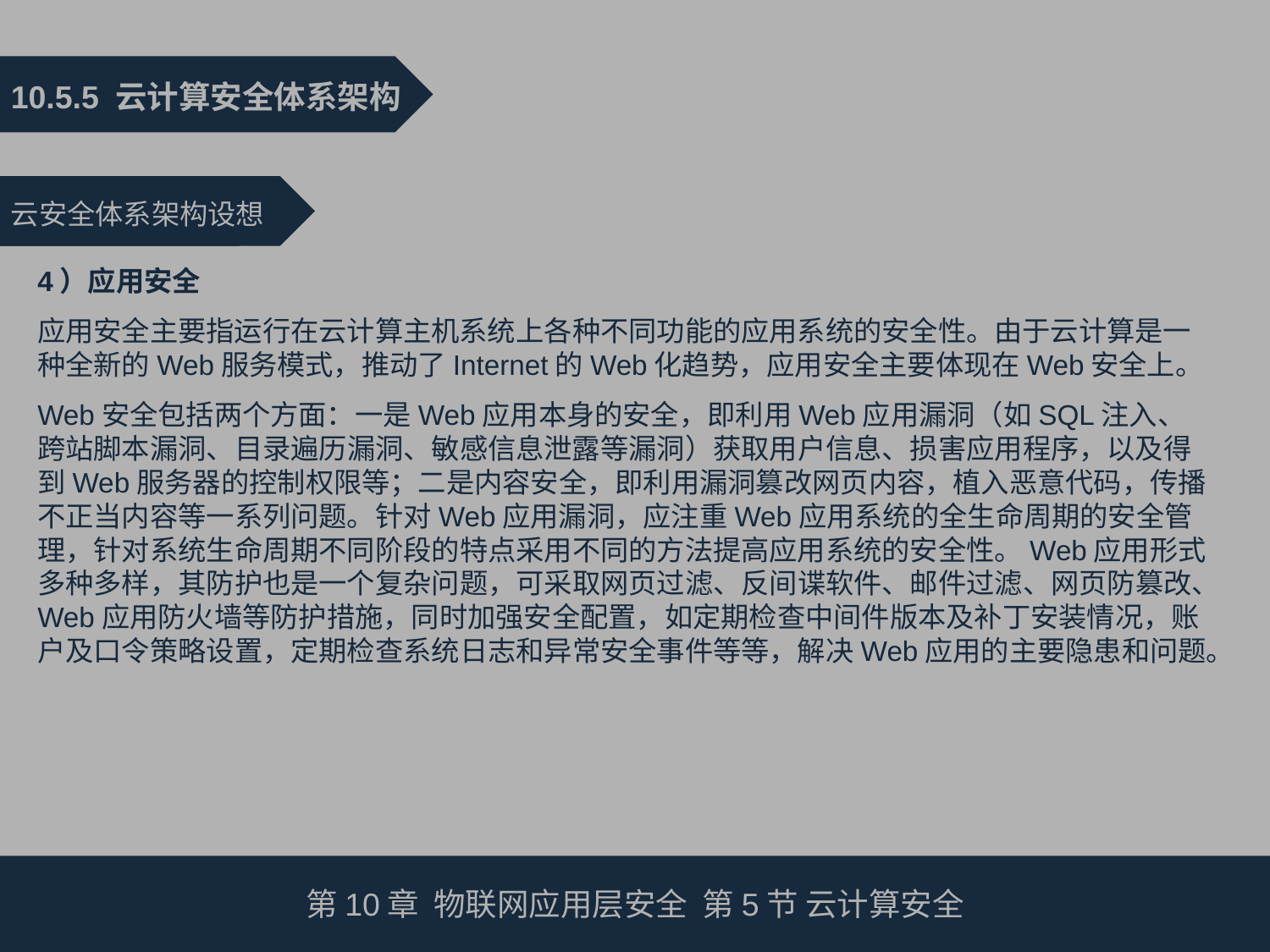

10.5.5 云计算安全体系架构

云安全体系架构设想
4）应用安全
应用安全主要指运行在云计算主机系统上各种不同功能的应用系统的安全性。由于云计算是一种全新的Web服务模式，推动了Internet的Web化趋势，应用安全主要体现在Web安全上。
Web安全包括两个方面：一是Web应用本身的安全，即利用Web应用漏洞（如SQL注入、跨站脚本漏洞、目录遍历漏洞、敏感信息泄露等漏洞）获取用户信息、损害应用程序，以及得到Web服务器的控制权限等；二是内容安全，即利用漏洞篡改网页内容，植入恶意代码，传播不正当内容等一系列问题。针对Web应用漏洞，应注重Web应用系统的全生命周期的安全管理，针对系统生命周期不同阶段的特点采用不同的方法提高应用系统的安全性。Web应用形式多种多样，其防护也是一个复杂问题，可采取网页过滤、反间谍软件、邮件过滤、网页防篡改、Web应用防火墙等防护措施，同时加强安全配置，如定期检查中间件版本及补丁安装情况，账户及口令策略设置，定期检查系统日志和异常安全事件等等，解决Web应用的主要隐患和问题。